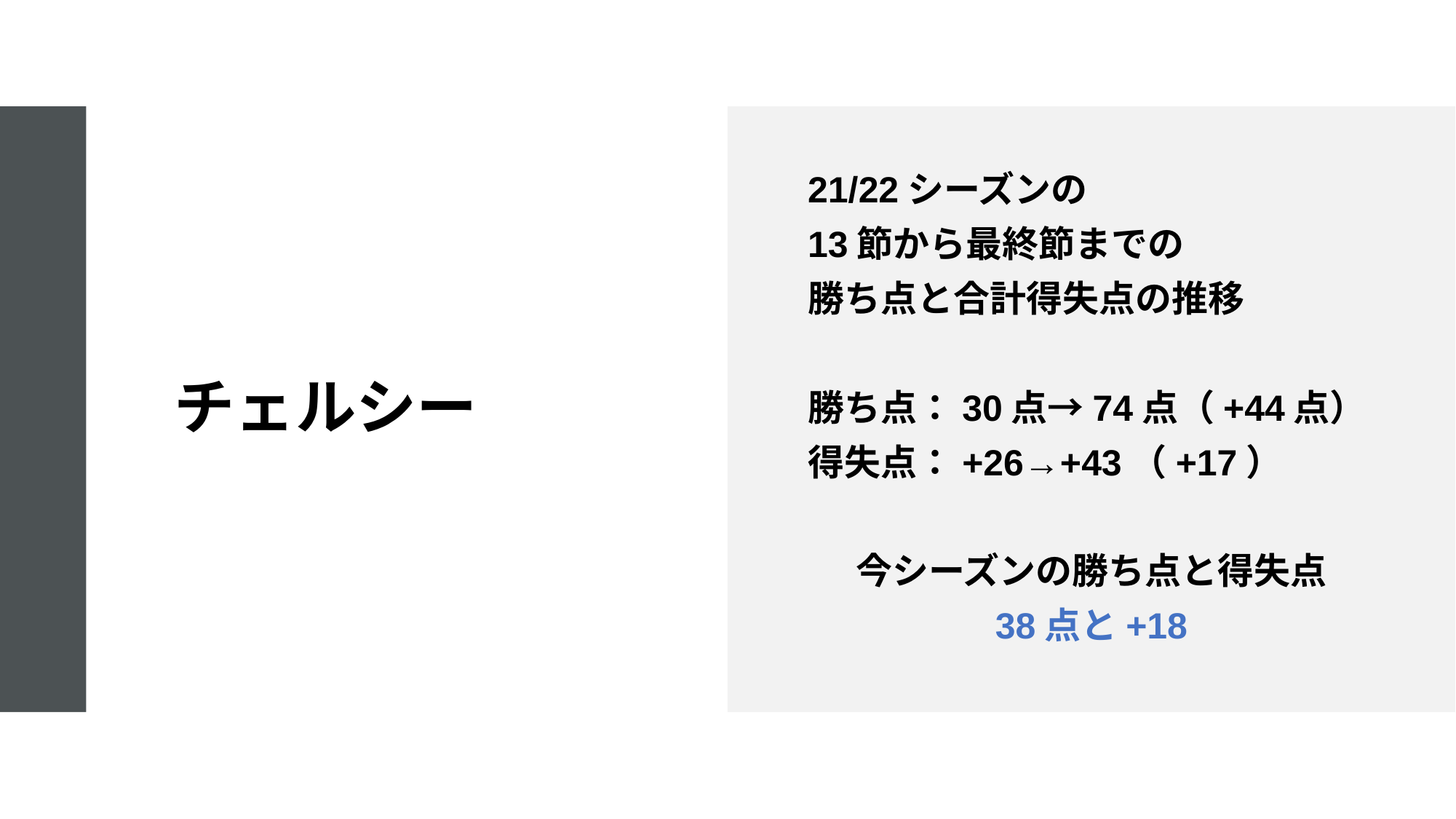

21/22シーズンの
13節から最終節までの
勝ち点と合計得失点の推移

勝ち点：30点→74点（+44点）
得失点：+26→+43（+17）

今シーズンの勝ち点と得失点
38点と+18
# チェルシー